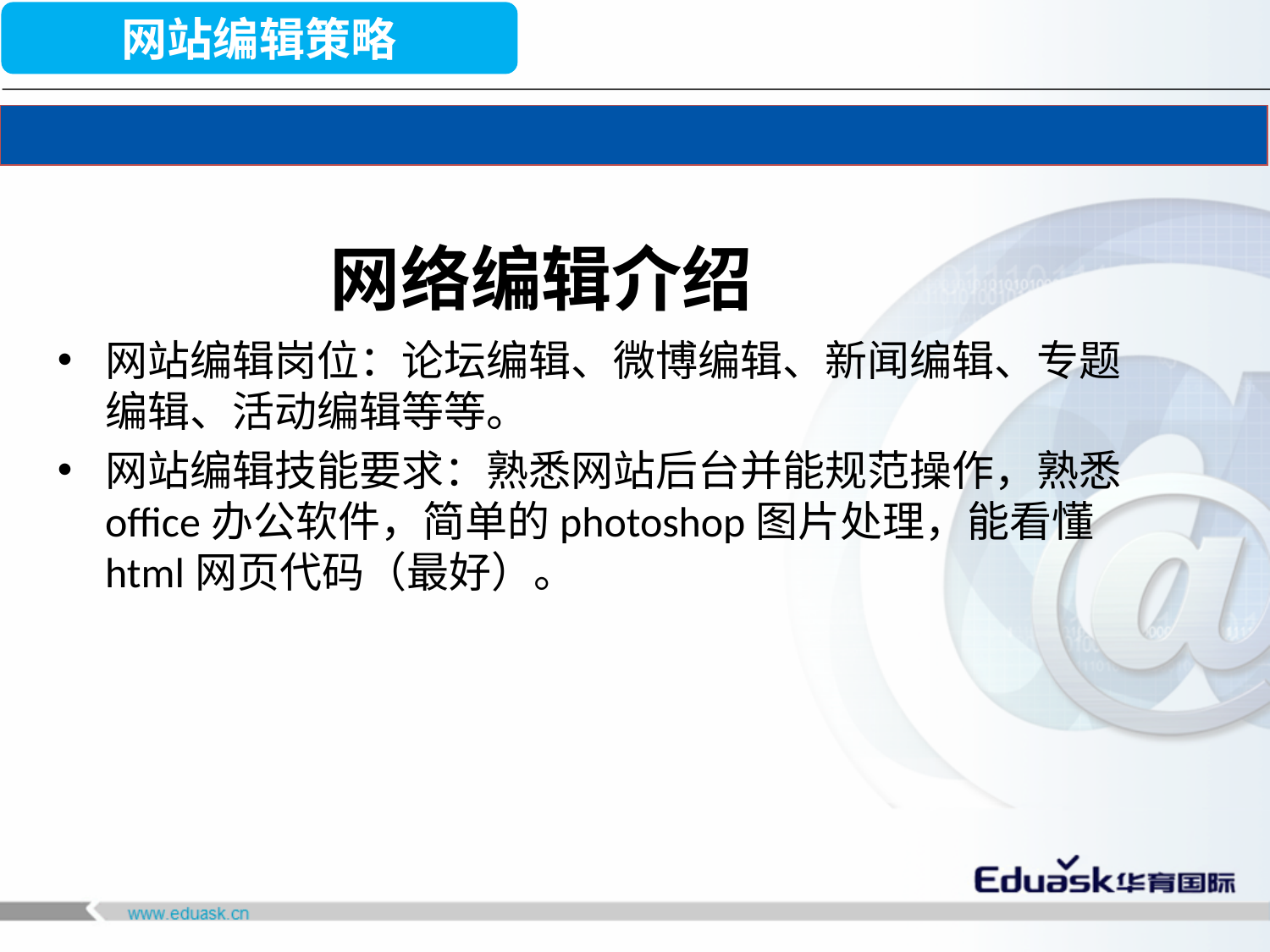

网站编辑策略

网络编辑介绍
网站编辑岗位：论坛编辑、微博编辑、新闻编辑、专题编辑、活动编辑等等。
网站编辑技能要求：熟悉网站后台并能规范操作，熟悉office办公软件，简单的photoshop图片处理，能看懂html网页代码（最好）。